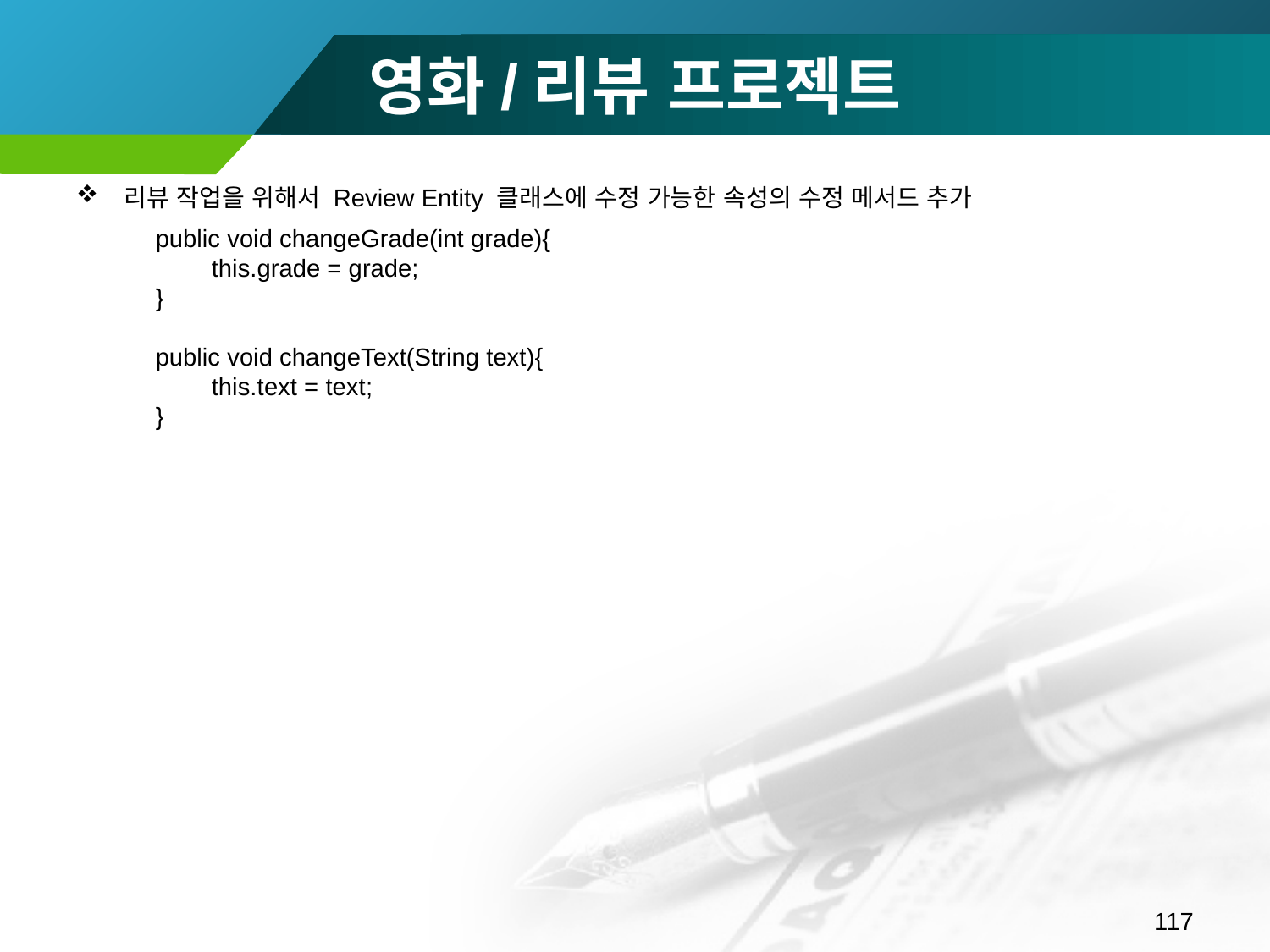

# 영화/리뷰 프로젝트
리뷰 작업을 위해서 Review Entity 클래스에 수정 가능한 속성의 수정 메서드 추가
public void changeGrade(int grade){
        this.grade = grade;
}

public void changeText(String text){
        this.text = text;
}
117